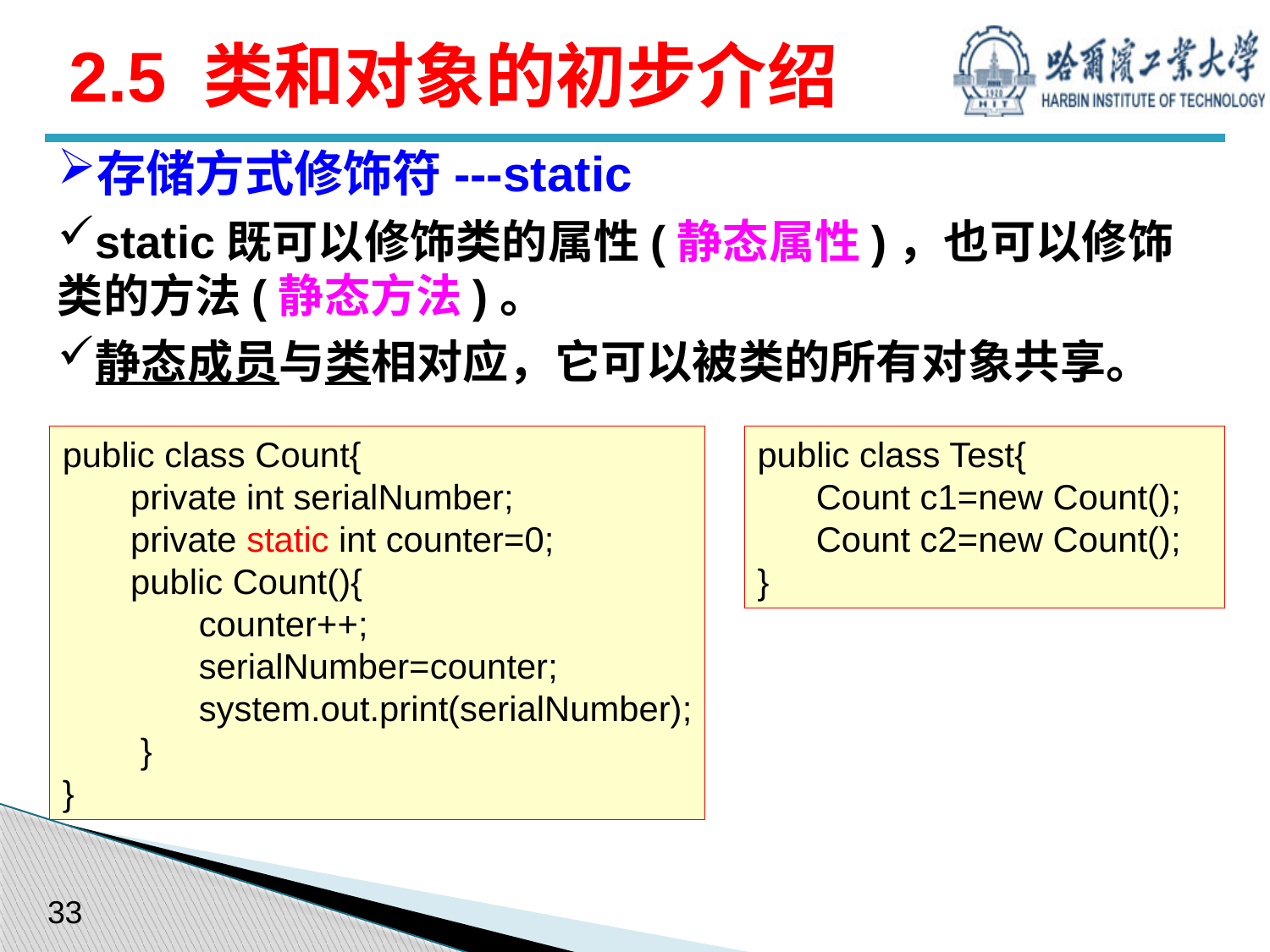

# 2.5 类和对象的初步介绍
存储方式修饰符---static
static既可以修饰类的属性(静态属性)，也可以修饰类的方法(静态方法)。
静态成员与类相对应，它可以被类的所有对象共享。
public class Count{
       private int serialNumber;
       private static int counter=0;
       public Count(){
              counter++;
              serialNumber=counter;
              system.out.print(serialNumber);
        }
}
public class Test{
      Count c1=new Count();
      Count c2=new Count();
}